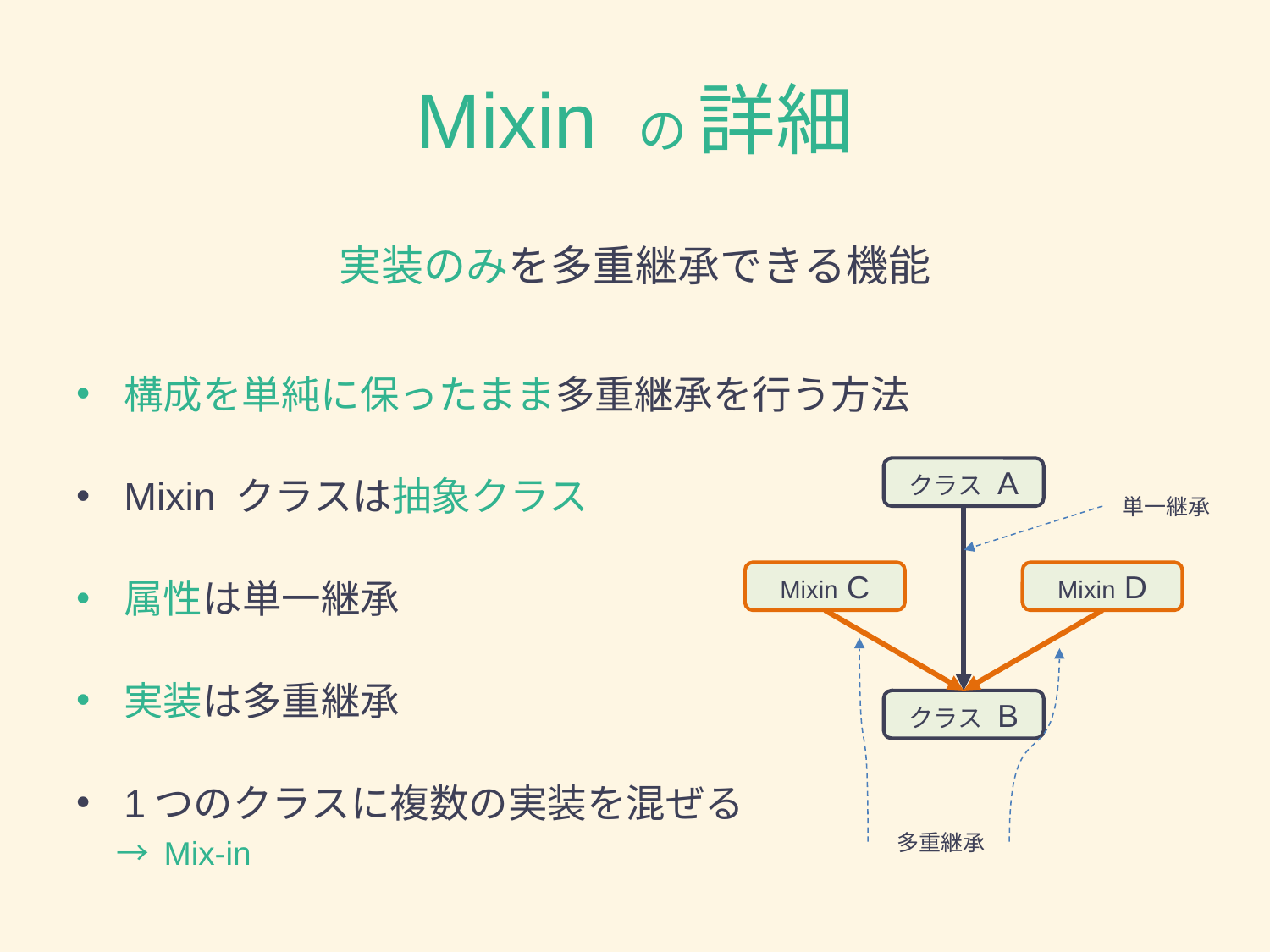

# Mixin の 詳細
実装のみを多重継承できる機能
構成を単純に保ったまま多重継承を行う方法
Mixin クラスは抽象クラス
属性は単一継承
実装は多重継承
1つのクラスに複数の実装を混ぜる
　 → Mix-in
クラス A
Mixin C
Mixin D
クラス B
単一継承
多重継承